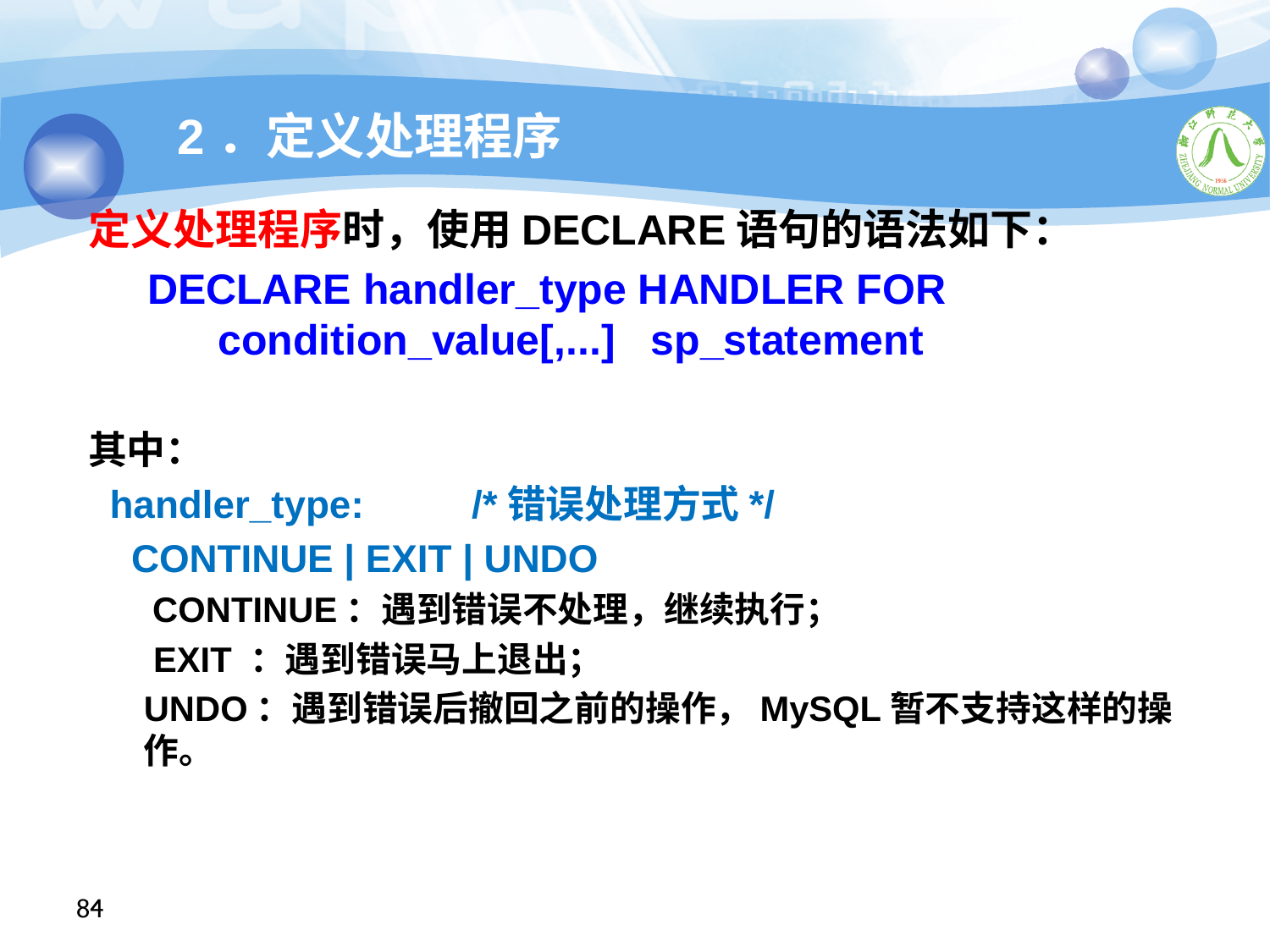

# 2．定义处理程序
定义处理程序时，使用DECLARE语句的语法如下：
     DECLARE handler_type HANDLER FOR
           condition_value[,...]   sp_statement

其中：
  handler_type:          /*错误处理方式*/
    CONTINUE | EXIT | UNDO
 CONTINUE：遇到错误不处理，继续执行；
 EXIT ：遇到错误马上退出；
UNDO：遇到错误后撤回之前的操作，MySQL暂不支持这样的操作。
84